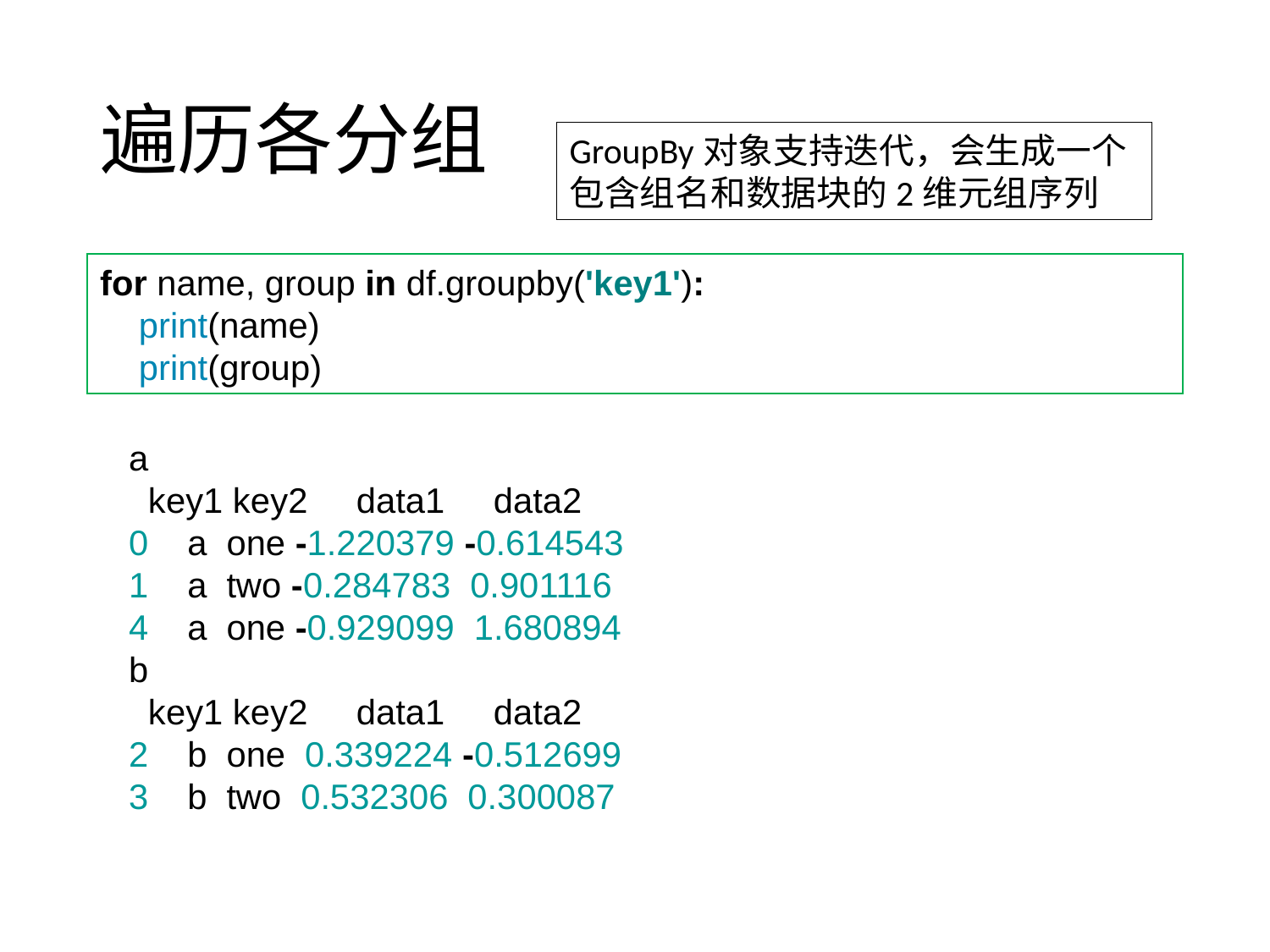

# 遍历各分组
GroupBy对象支持迭代，会生成一个包含组名和数据块的2维元组序列
for name, group in df.groupby('key1'):
    print(name)
    print(group)
a
  key1 key2     data1     data2
0    a  one -1.220379 -0.614543
1    a  two -0.284783  0.901116
4    a  one -0.929099  1.680894
b
  key1 key2     data1     data2
2    b  one  0.339224 -0.512699
3    b  two  0.532306  0.300087
92